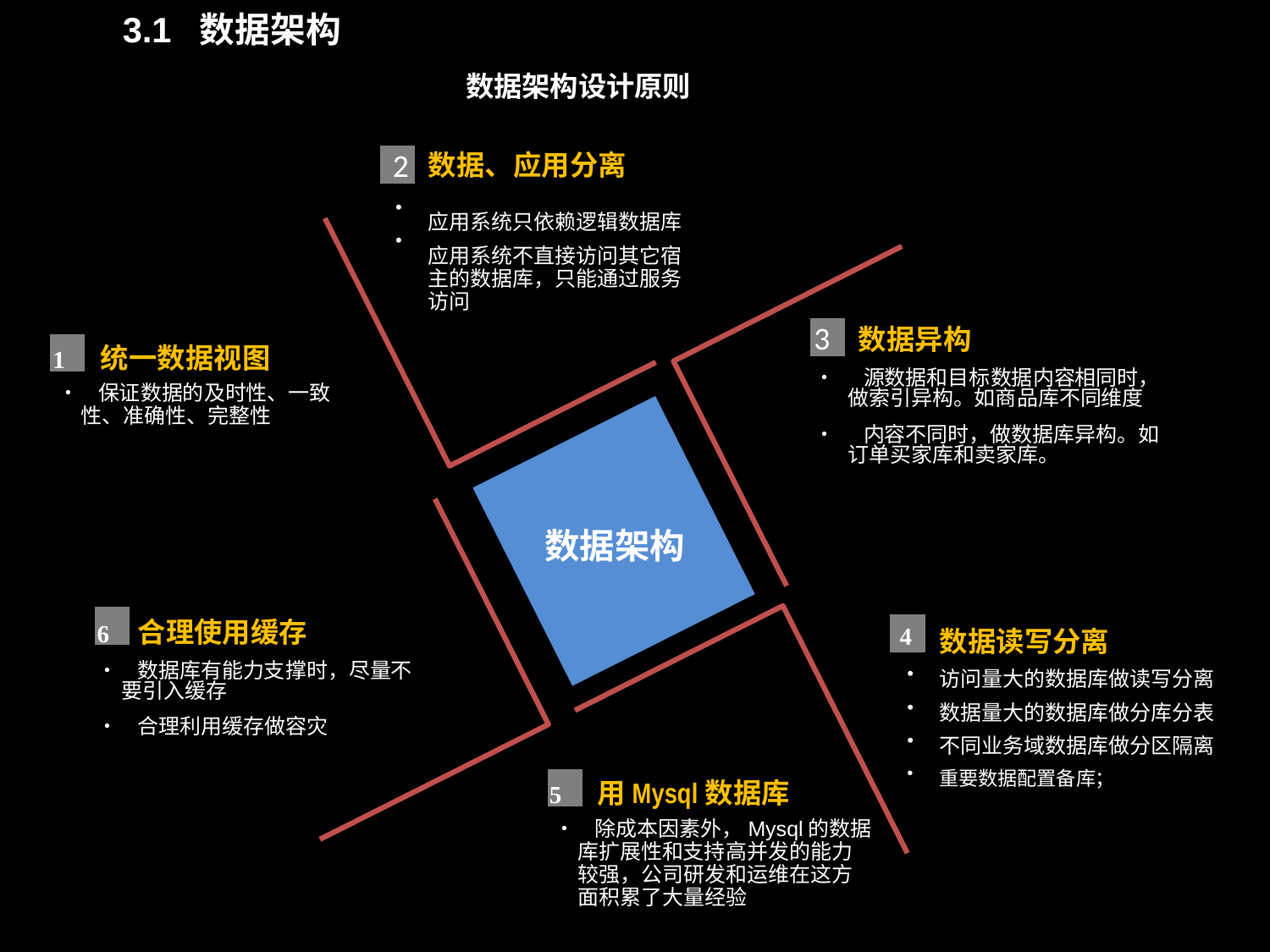

3.1  数据架构
                                     数据架构设计原则
2
数据、应用分离

应用系统只依赖逻辑数据库
应用系统不直接访问其它宿
主的数据库，只能通过服务
访问

	数据架构
•
•

3   数据异构
•     源数据和目标数据内容相同时，
	做索引异构。如商品库不同维度
•     内容不同时，做数据库异构。如
	订单买家库和卖家库。

1    统一数据视图
	•   保证数据的及时性、一致
		性、准确性、完整性

6   合理使用缓存
•   数据库有能力支撑时，尽量不
	要引入缓存
•   合理利用缓存做容灾

数据读写分离
访问量大的数据库做读写分离
数据量大的数据库做分库分表
不同业务域数据库做分区隔离
重要数据配置备库；
4
	•
	•
	•
	•

5    用Mysql数据库
	•   除成本因素外，Mysql的数据
		库扩展性和支持高并发的能力
		较强，公司研发和运维在这方
		面积累了大量经验
27